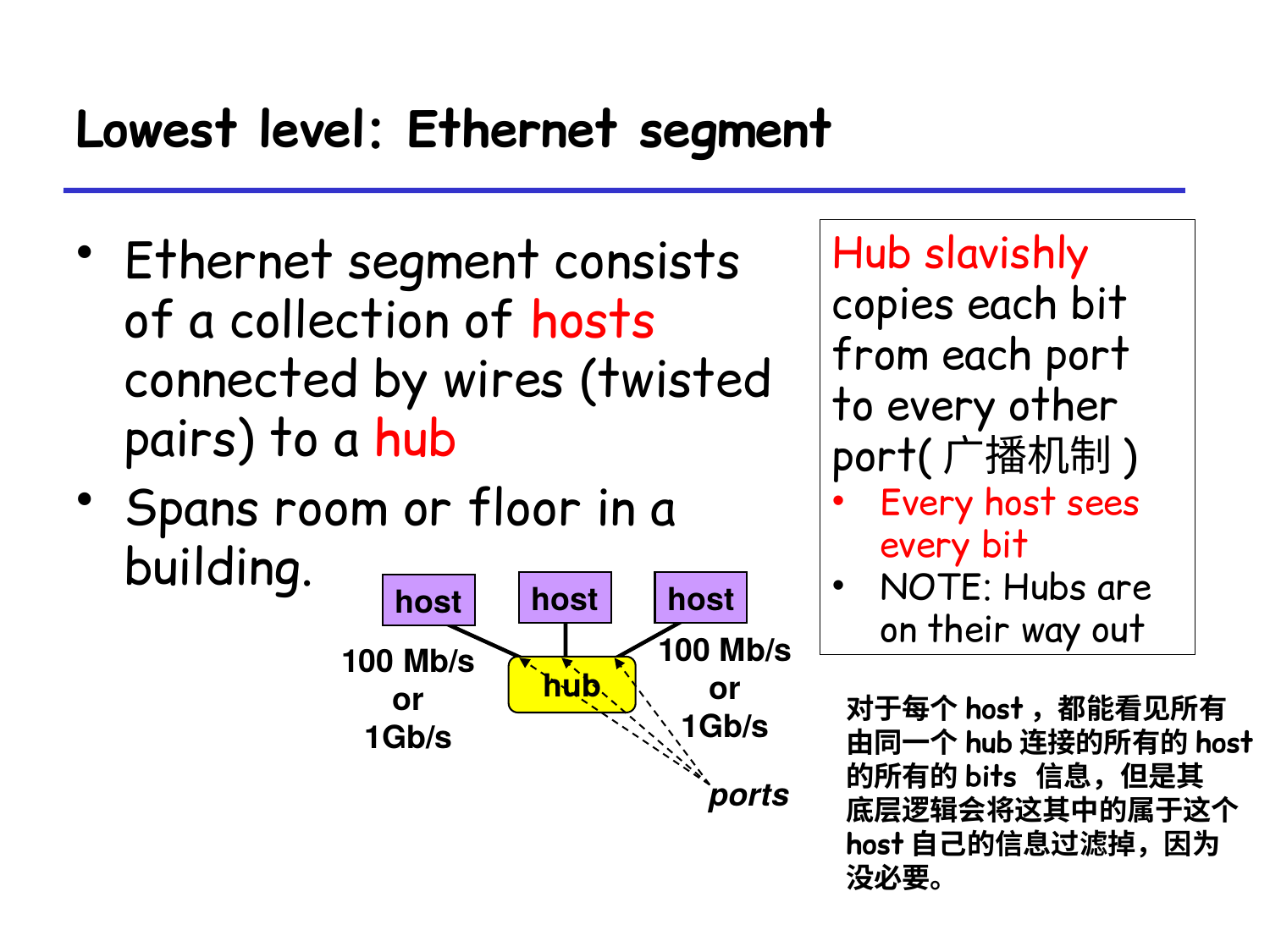

# Lowest level: Ethernet segment
Hub slavishly copies each bit from each port to every other port(广播机制)
Every host sees every bit
NOTE: Hubs are on their way out
Ethernet segment consists of a collection of hosts connected by wires (twisted pairs) to a hub
Spans room or floor in a building.
host
host
host

100 Mb/s
or
1Gb/s
100 Mb/s
or
1Gb/s
hub

ports
对于每个host，都能看见所有
由同一个hub连接的所有的host
的所有的bits 信息，但是其
底层逻辑会将这其中的属于这个
host自己的信息过滤掉，因为
没必要。
7